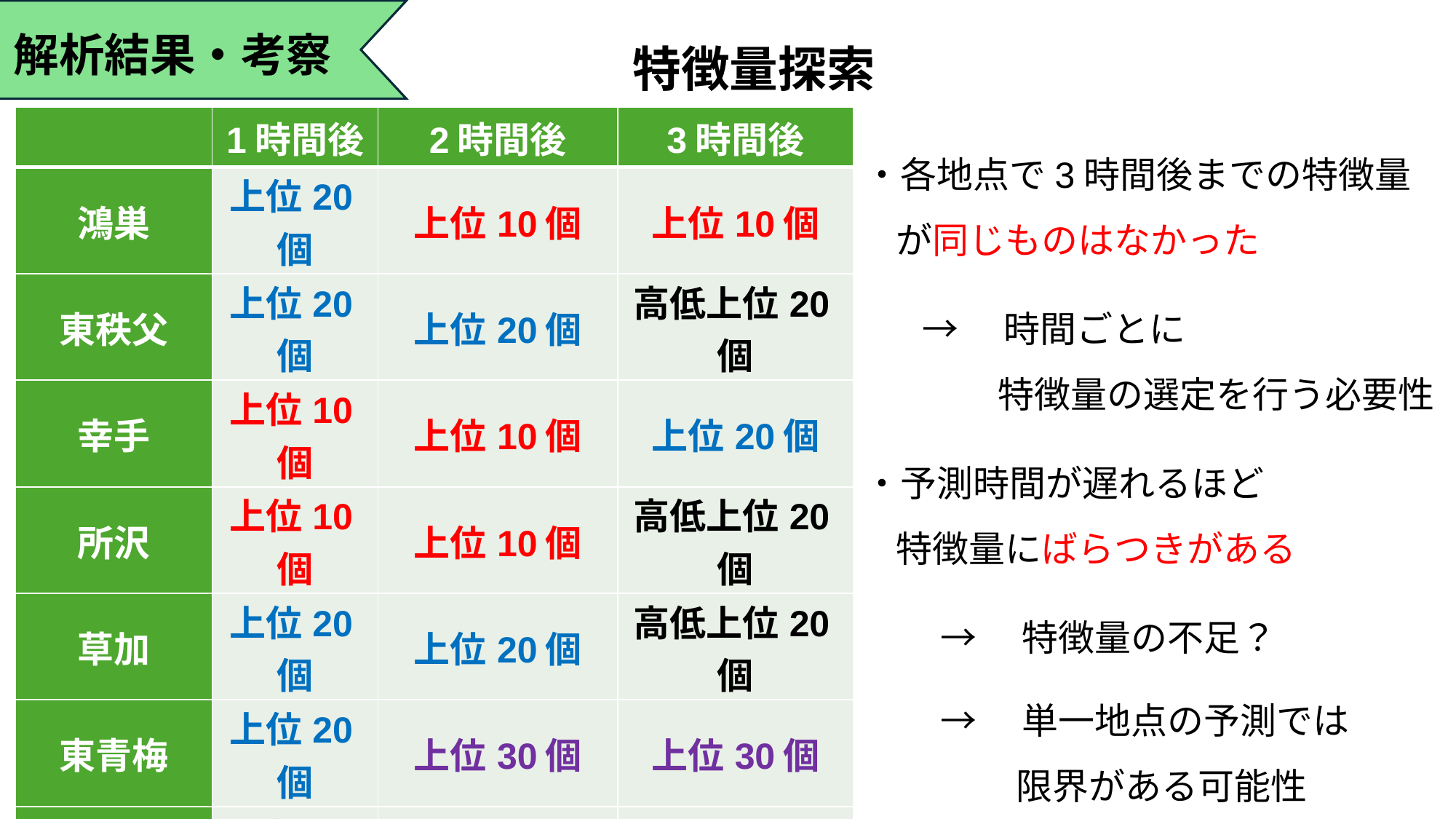

特徴量探索
解析結果・考察
|  | 1時間後 | 2時間後 | 3時間後 |
| --- | --- | --- | --- |
| 鴻巣 | 上位20個 | 上位10個 | 上位10個 |
| 東秩父 | 上位20個 | 上位20個 | 高低上位20個 |
| 幸手 | 上位10個 | 上位10個 | 上位20個 |
| 所沢 | 上位10個 | 上位10個 | 高低上位20個 |
| 草加 | 上位20個 | 上位20個 | 高低上位20個 |
| 東青梅 | 上位20個 | 上位30個 | 上位30個 |
| 多摩市愛宕 | 上位20個 | 上位20個 | 上位10個 |
| 世田谷 | 上位20個 | 高低上位20個 | 上位30個 |
| 南葛西 | 上位20個 | 上位10個 | 上位30個 |
・各地点で3時間後までの特徴量が同じものはなかった
→　時間ごとに
特徴量の選定を行う必要性
・予測時間が遅れるほど
	特徴量にばらつきがある
→　特徴量の不足？
→　単一地点の予測では
限界がある可能性